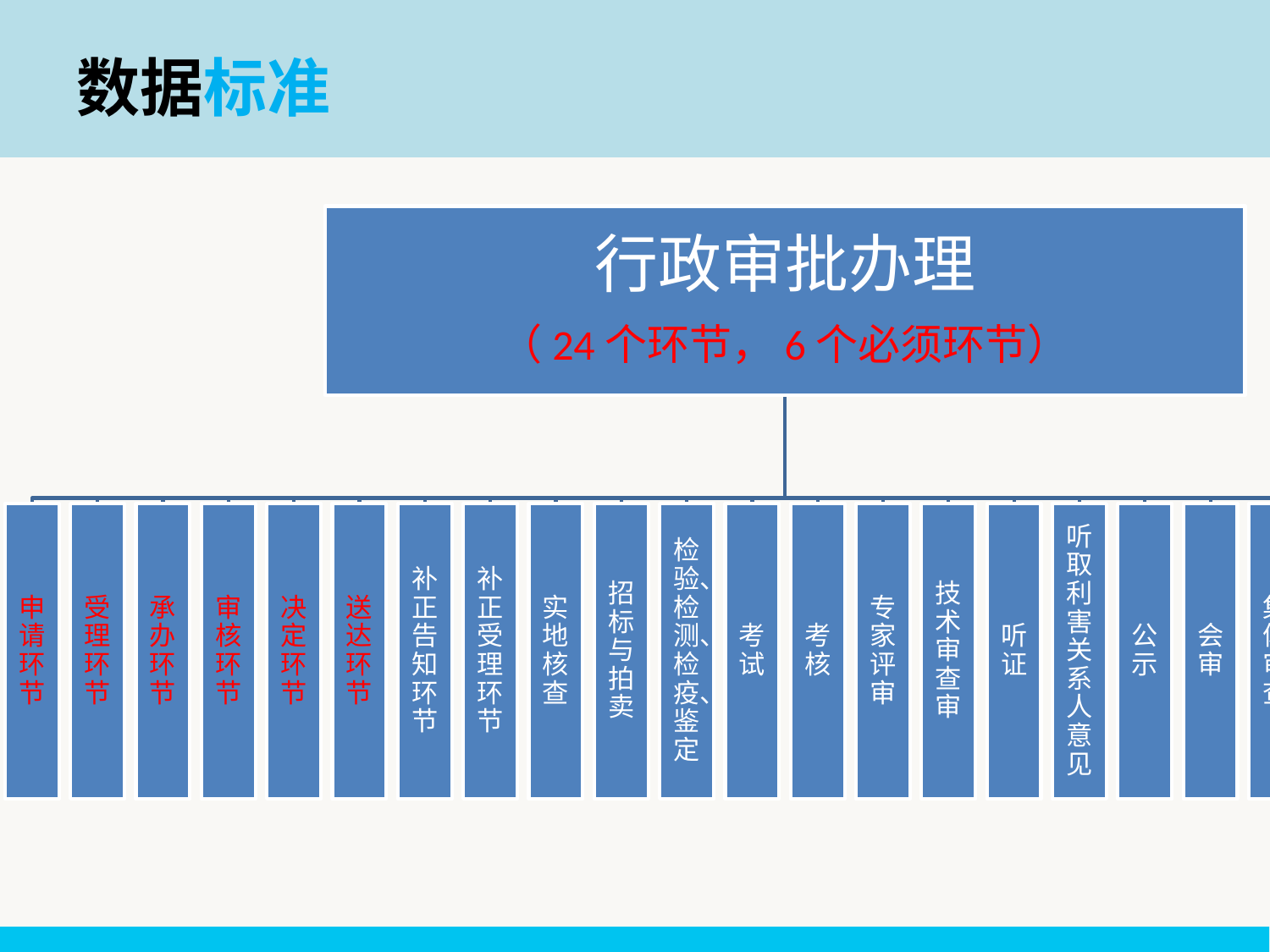

# 数据标准
行政审批办理
（24个环节，6个必须环节）
申请环节
受理环节
承办环节
审核环节
决定环节
送达环节
补正告知环节
补正受理环节
实地核查
招标与拍卖
检验、检测、检疫、鉴定
考试
考核
专家评审
技术审查审
听证
听取利害关系人意见
公示
会审
集体审查
延长审批
中止审批
比对环节
决定公开